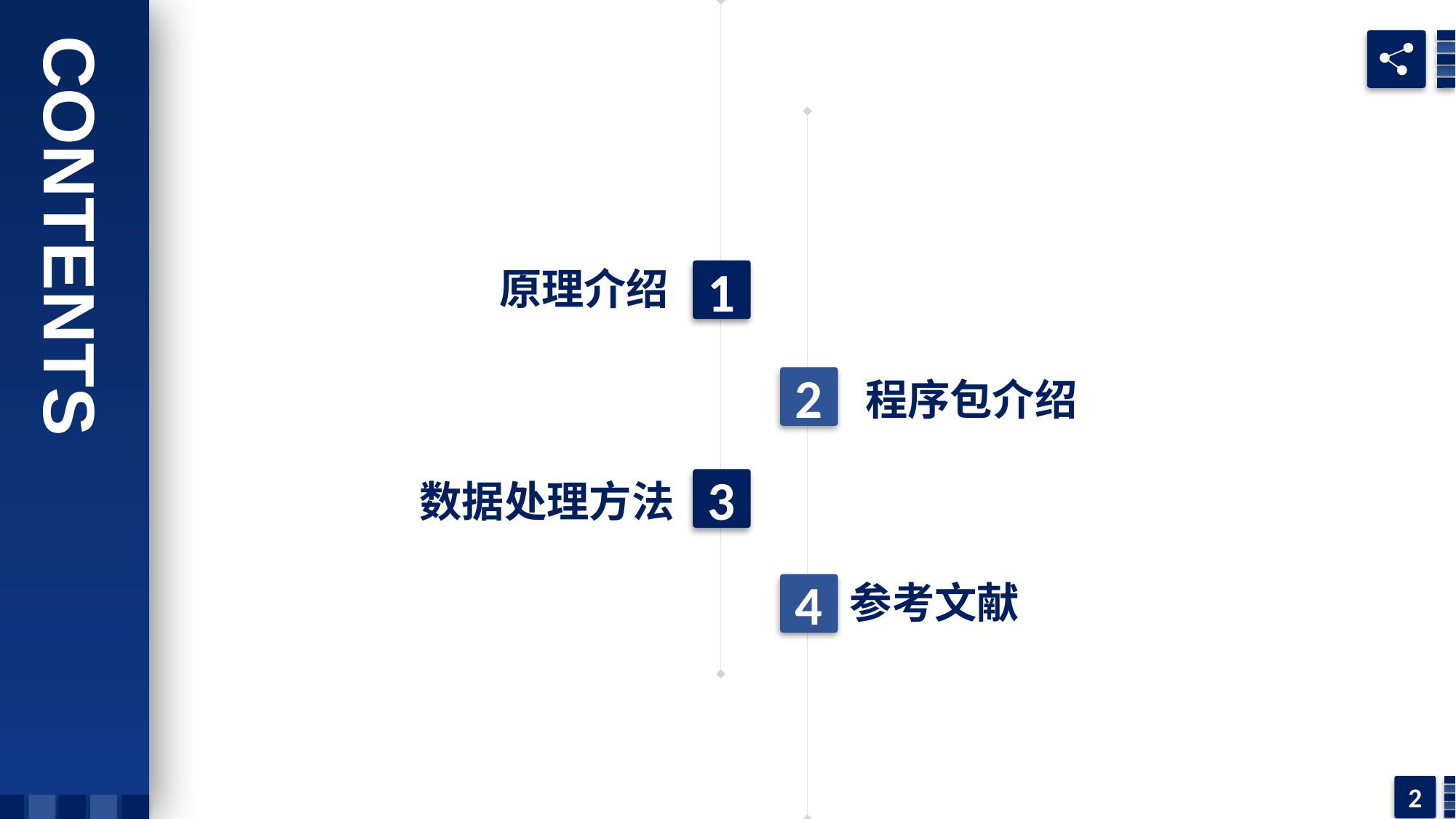

CONTENTS
原理介绍
1

2
 程序包介绍
数据处理方法
3
参考文献
4
2